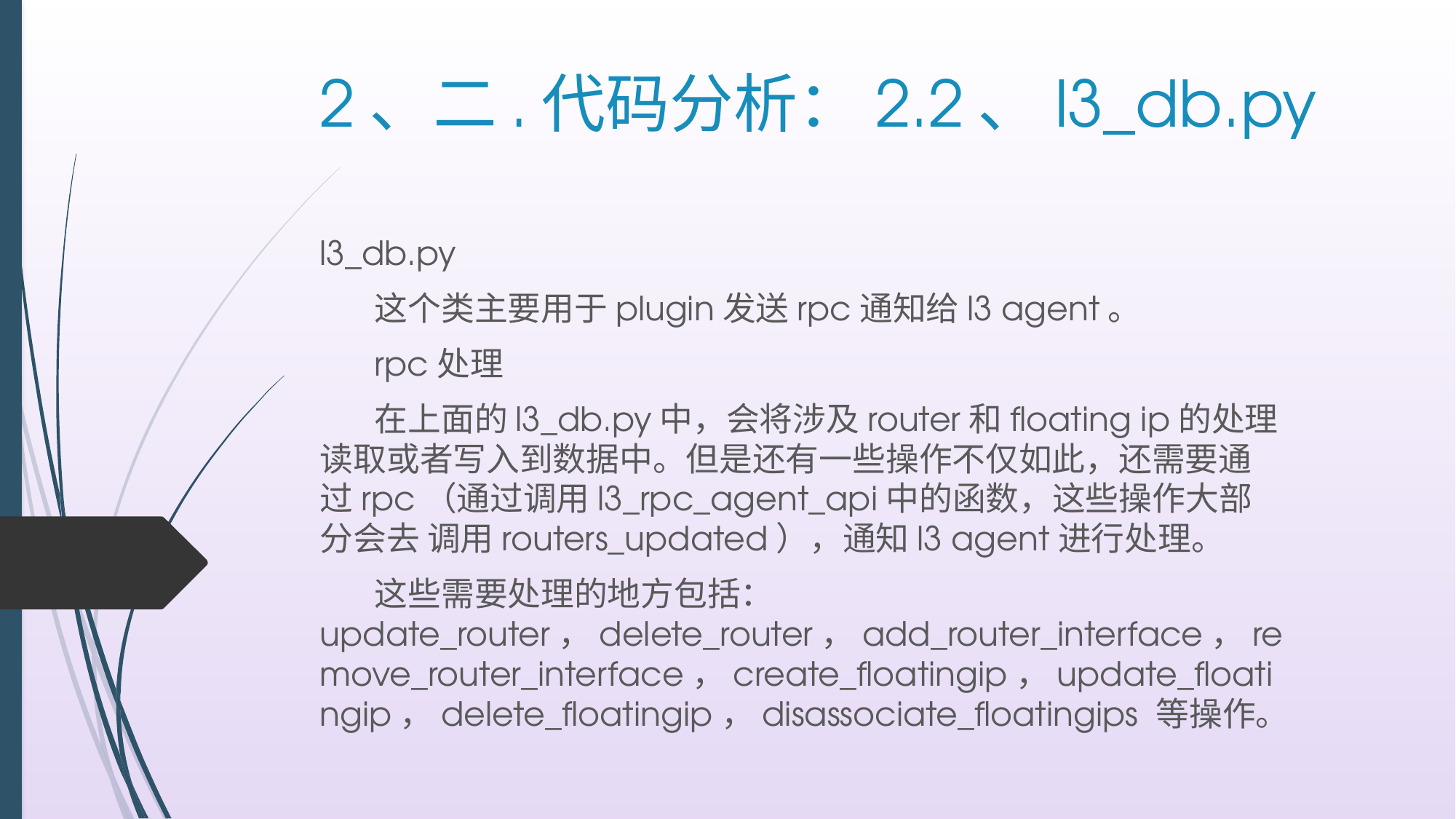

# 2、二.代码分析：2.2、l3_db.py
l3_db.py
这个类主要用于plugin发送rpc通知给l3 agent。
rpc处理
在上面的l3_db.py中，会将涉及router和floating ip的处理读取或者写入到数据中。但是还有一些操作不仅如此，还需要通过rpc（通过调用l3_rpc_agent_api中的函数，这些操作大部分会去 调用routers_updated），通知l3 agent进行处理。
这些需要处理的地方包括：update_router，delete_router，add_router_interface，remove_router_interface，create_floatingip，update_floatingip，delete_floatingip，disassociate_floatingips 等操作。